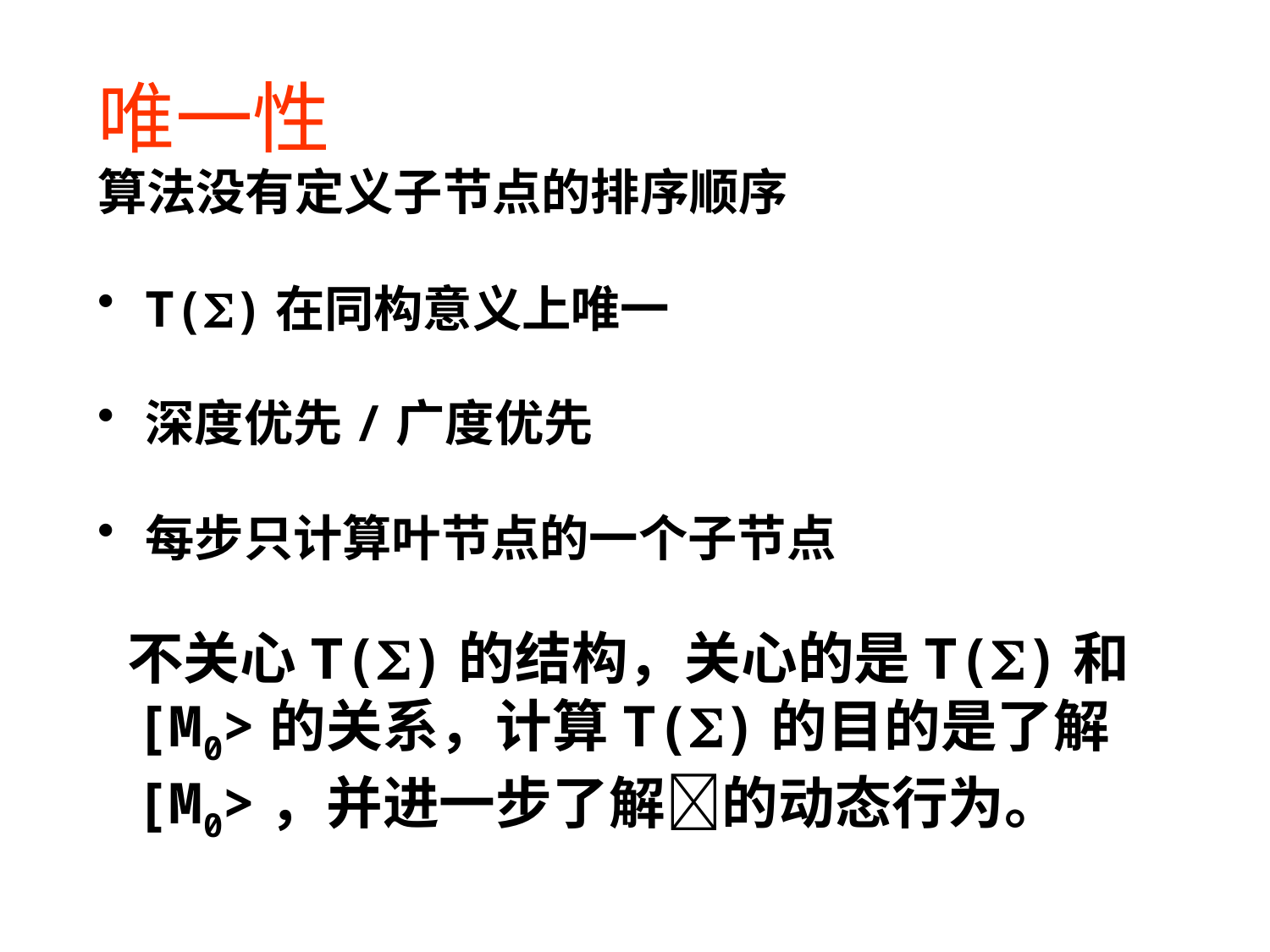

# 唯一性
算法没有定义子节点的排序顺序
T(Σ)在同构意义上唯一

深度优先/广度优先

每步只计算叶节点的一个子节点

  不关心T(Σ)的结构，关心的是T(Σ)和[M0>的关系，计算T(Σ)的目的是了解[M0>，并进一步了解Σ的动态行为。